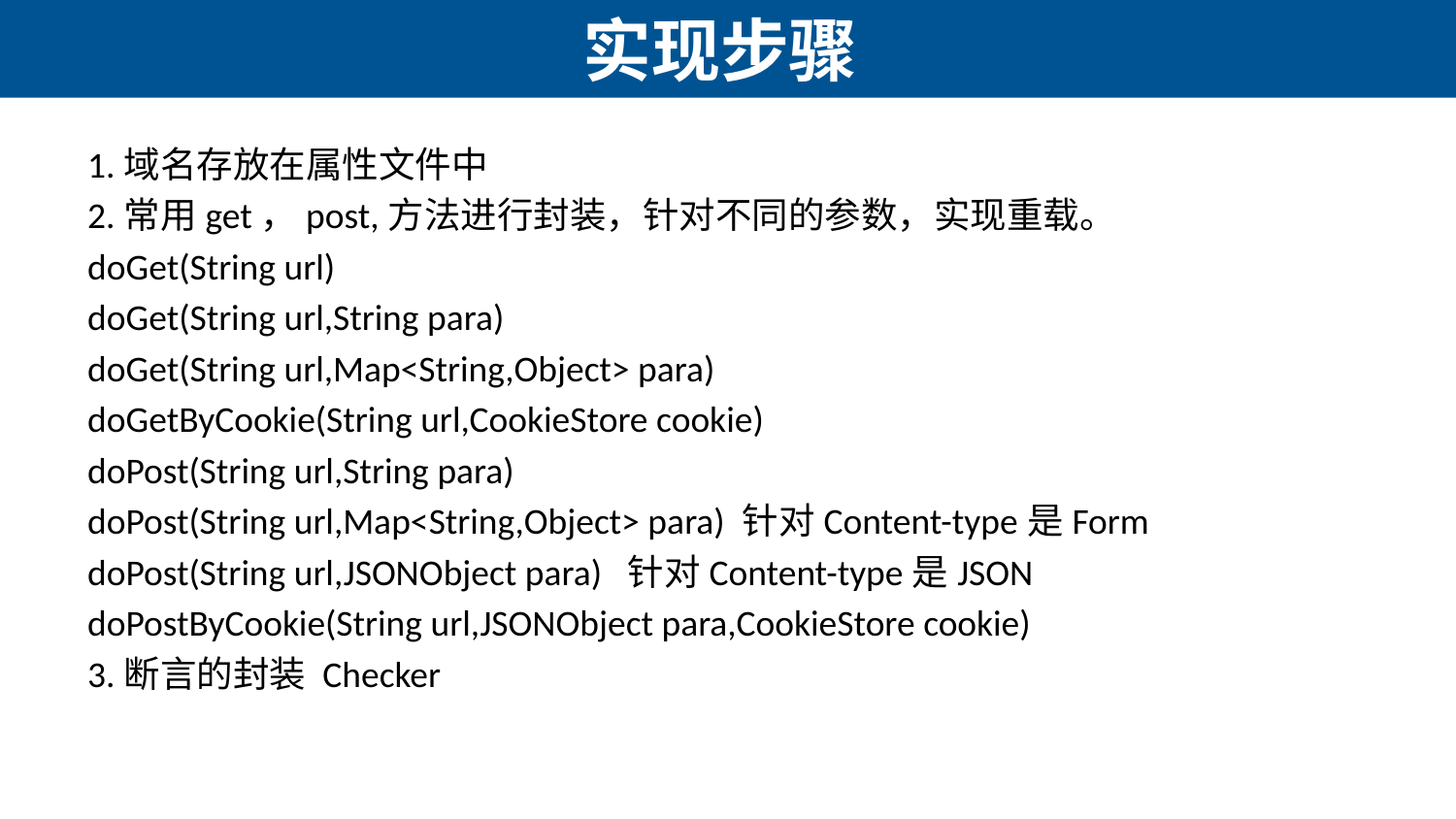

# 实现步骤
1.域名存放在属性文件中
2.常用get，post,方法进行封装，针对不同的参数，实现重载。
doGet(String url)
doGet(String url,String para)
doGet(String url,Map<String,Object> para)
doGetByCookie(String url,CookieStore cookie)
doPost(String url,String para)
doPost(String url,Map<String,Object> para) 针对Content-type是Form
doPost(String url,JSONObject para)  针对Content-type是JSON
doPostByCookie(String url,JSONObject para,CookieStore cookie)
3.断言的封装 Checker